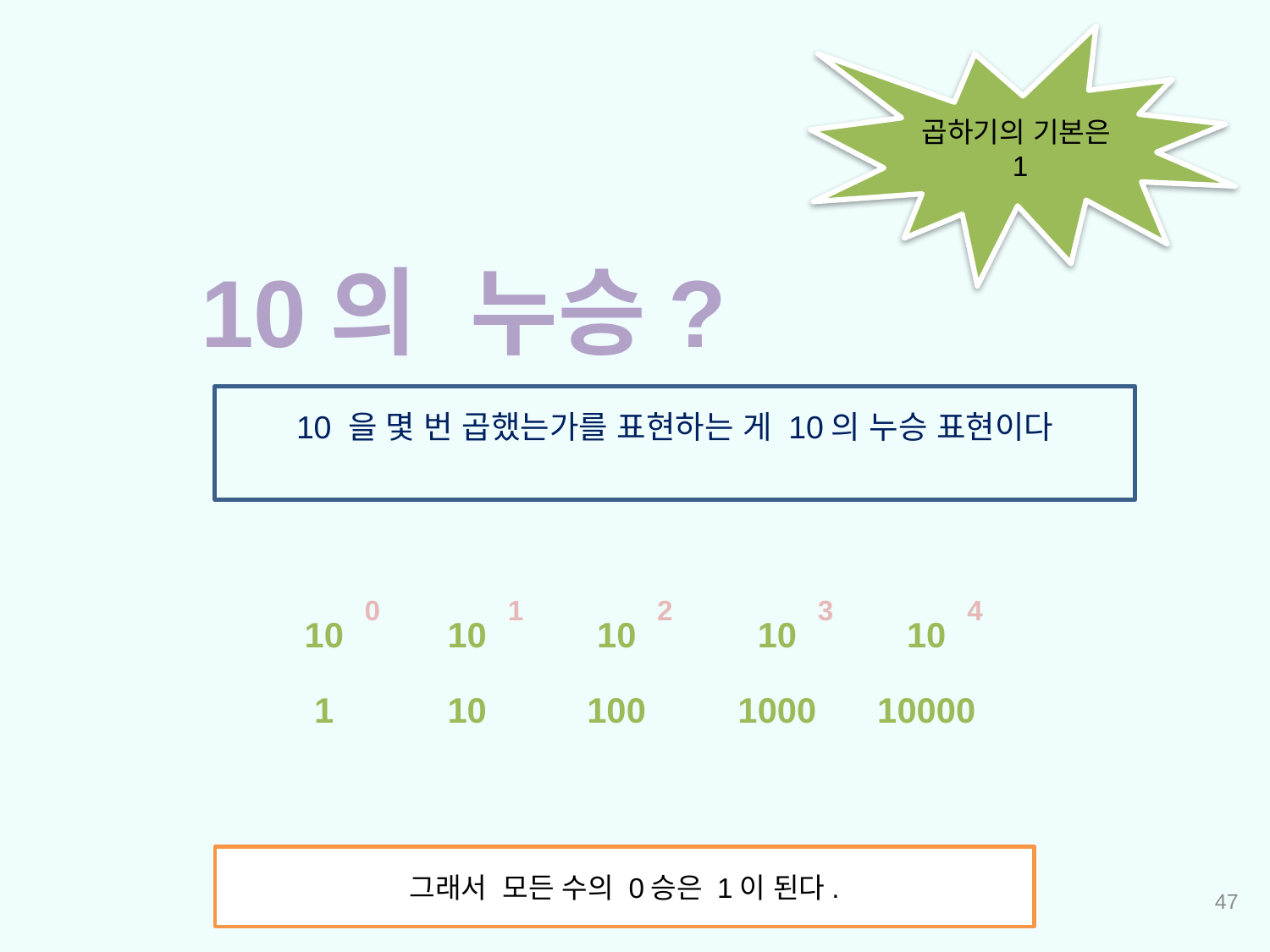

곱하기의 기본은
1
10의  누승?
10 을 몇 번 곱했는가를 표현하는 게 10의 누승 표현이다

0
10
1
1
10
10
2
10
100
3
10
1000
4
10
10000
그래서  모든 수의 0승은 1이 된다.
47